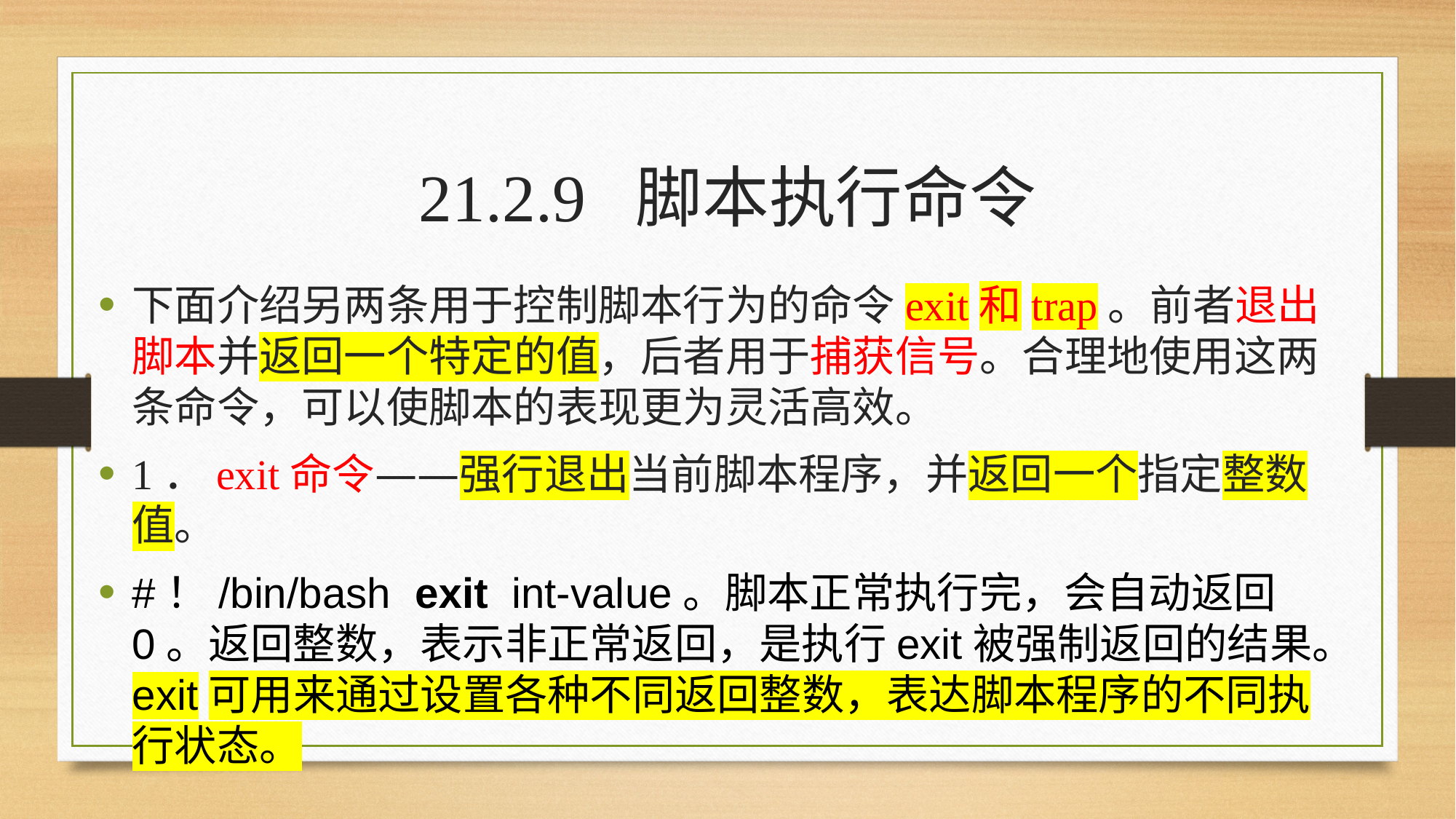

21.2.9  脚本执行命令
下面介绍另两条用于控制脚本行为的命令exit和trap。前者退出脚本并返回一个特定的值，后者用于捕获信号。合理地使用这两条命令，可以使脚本的表现更为灵活高效。
1．exit命令——强行退出当前脚本程序，并返回一个指定整数值。
#！/bin/bash  exit  int-value。脚本正常执行完，会自动返回0。返回整数，表示非正常返回，是执行exit被强制返回的结果。exit可用来通过设置各种不同返回整数，表达脚本程序的不同执行状态。